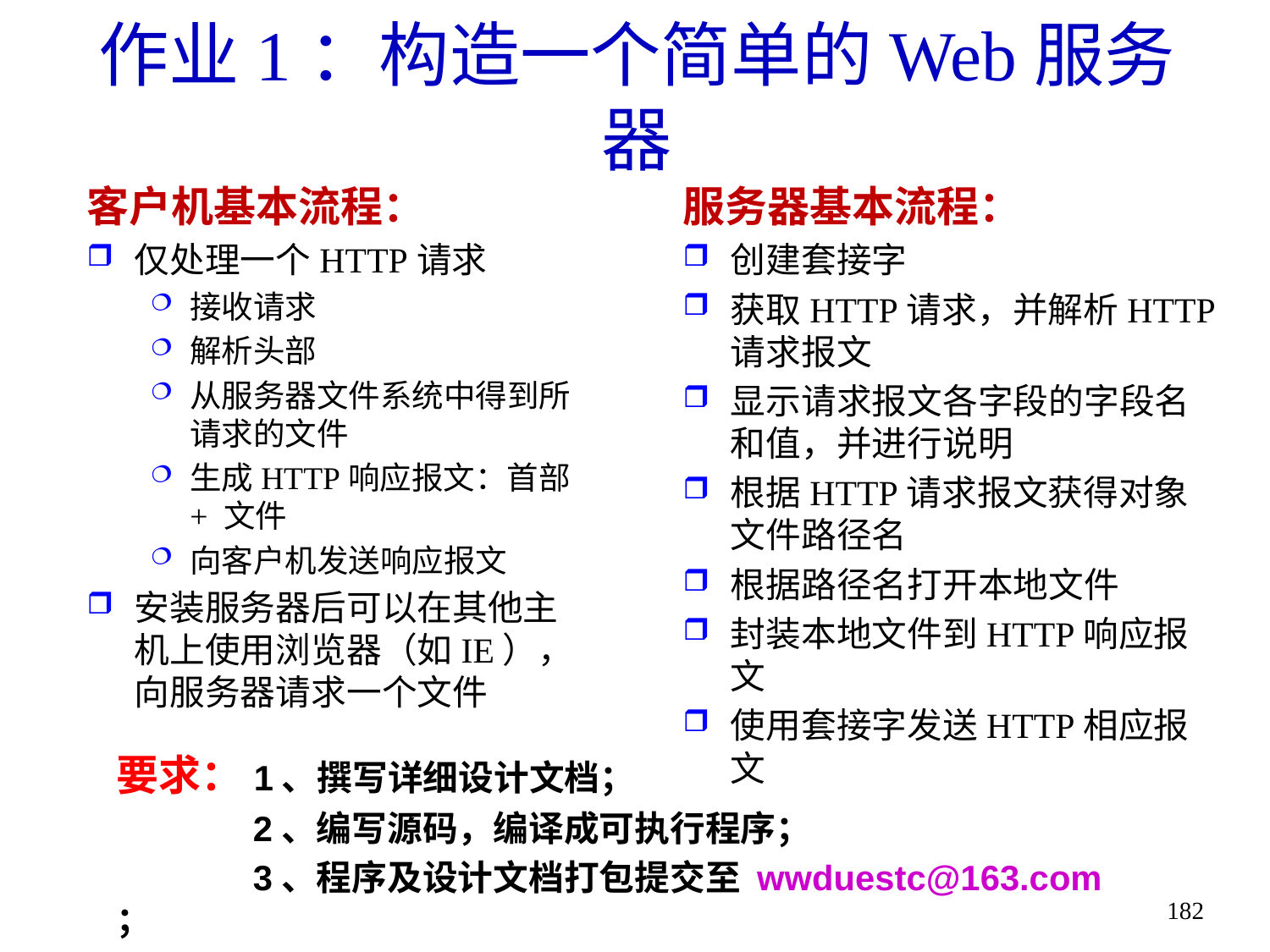

# 作业1：构造一个简单的Web服务器
客户机基本流程：
仅处理一个HTTP请求
接收请求
解析头部
从服务器文件系统中得到所请求的文件
生成HTTP响应报文：首部 + 文件
向客户机发送响应报文
安装服务器后可以在其他主机上使用浏览器（如IE），向服务器请求一个文件

服务器基本流程：
创建套接字
获取HTTP请求，并解析HTTP请求报文
显示请求报文各字段的字段名和值，并进行说明
根据HTTP请求报文获得对象文件路径名
根据路径名打开本地文件
封装本地文件到HTTP响应报文
使用套接字发送HTTP相应报文
要求：1、撰写详细设计文档；
              2、编写源码，编译成可执行程序；
              3、程序及设计文档打包提交至 wwduestc@163.com；
              4、文件名格式：学号_姓名-计算机网络作业1
182